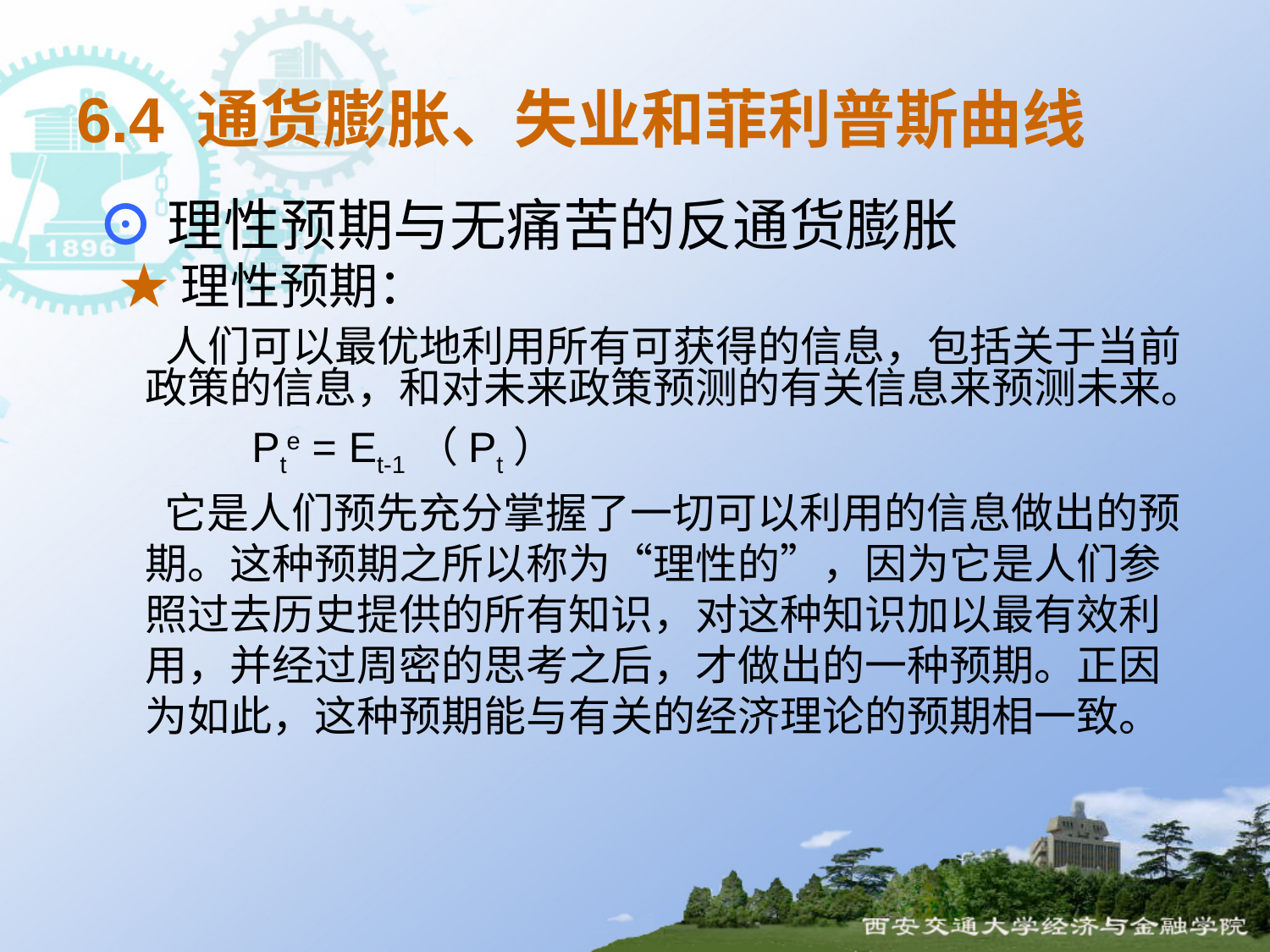

6.4 通货膨胀、失业和菲利普斯曲线
⊙理性预期与无痛苦的反通货膨胀
  ★理性预期：
     人们可以最优地利用所有可获得的信息，包括关于当前政策的信息，和对未来政策预测的有关信息来预测未来。
             Pte = Et-1（Pt）
      它是人们预先充分掌握了一切可以利用的信息做出的预期。这种预期之所以称为“理性的”，因为它是人们参照过去历史提供的所有知识，对这种知识加以最有效利用，并经过周密的思考之后，才做出的一种预期。正因为如此，这种预期能与有关的经济理论的预期相一致。